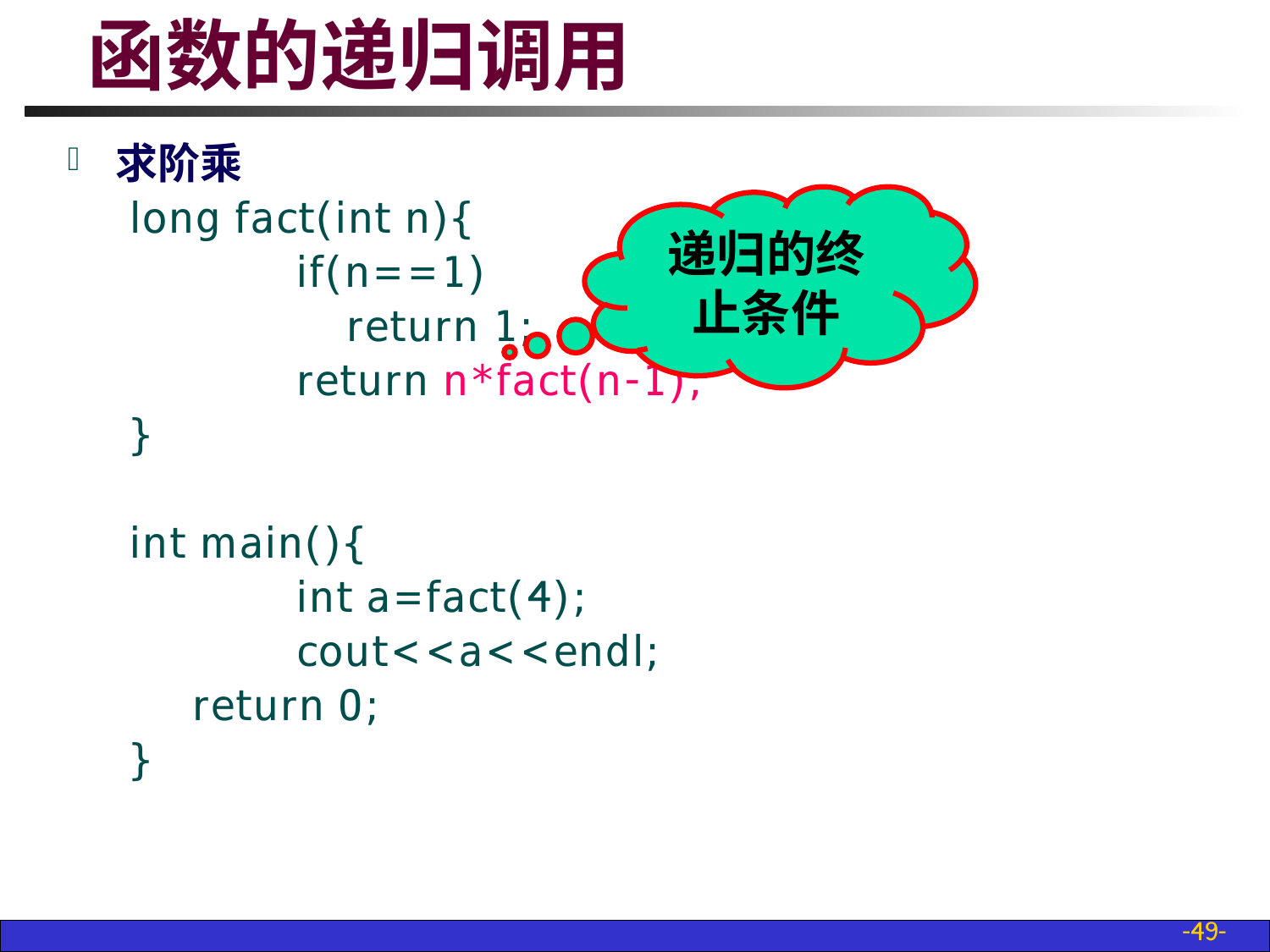

# 函数的递归调用
求阶乘
long fact(int n){
		if(n==1)
		    return 1;
		return n*fact(n-1);
}

int main(){
		int a=fact(4);
		cout<<a<<endl;
     return 0;
}
递归的终止条件

-49-